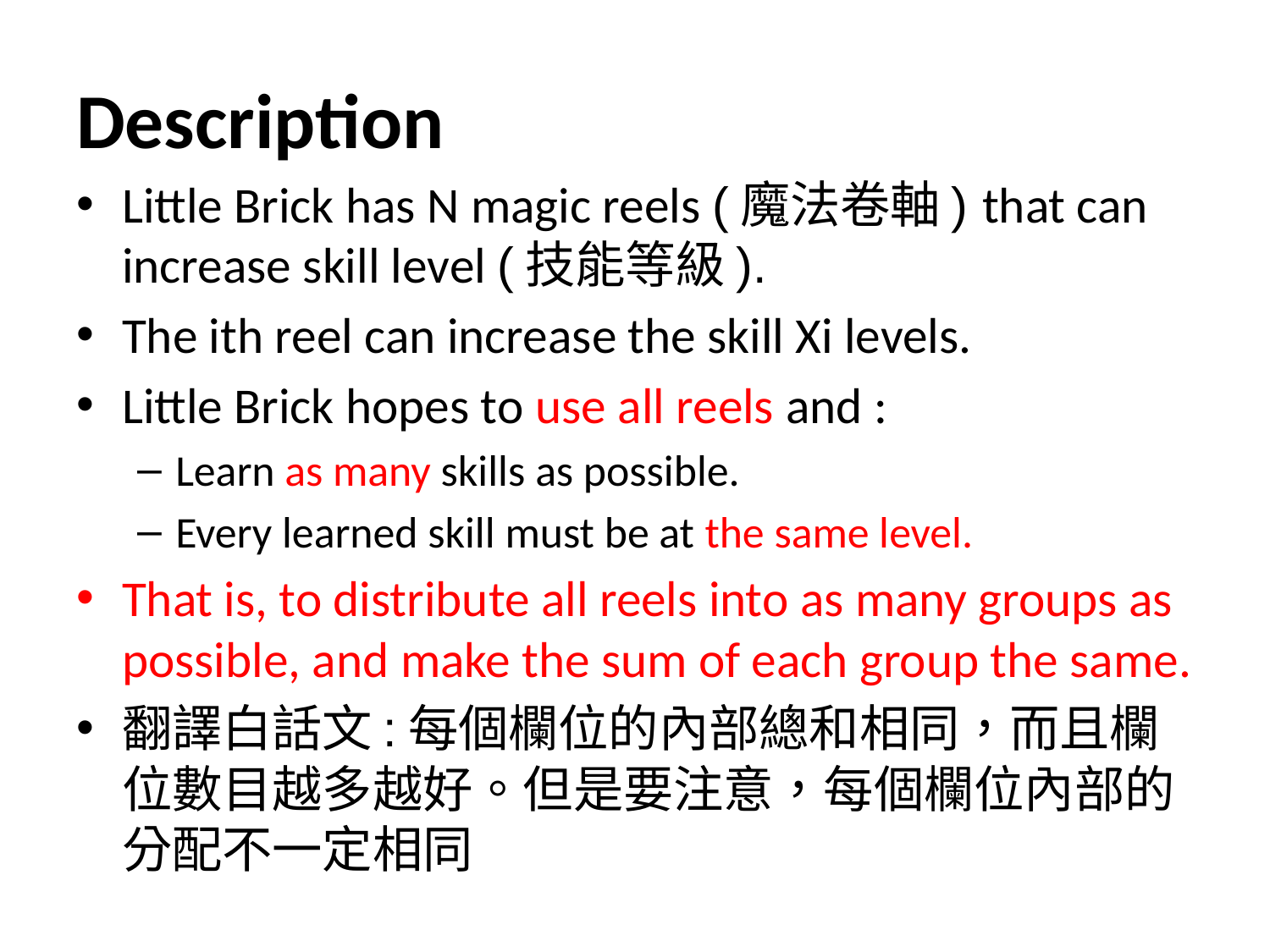

# Description
Little Brick has N magic reels (魔法卷軸) that can increase skill level (技能等級).
The ith reel can increase the skill Xi levels.
Little Brick hopes to use all reels and :
Learn as many skills as possible.
Every learned skill must be at the same level.
That is, to distribute all reels into as many groups as possible, and make the sum of each group the same.
翻譯白話文:每個欄位的內部總和相同，而且欄位數目越多越好。但是要注意，每個欄位內部的分配不一定相同